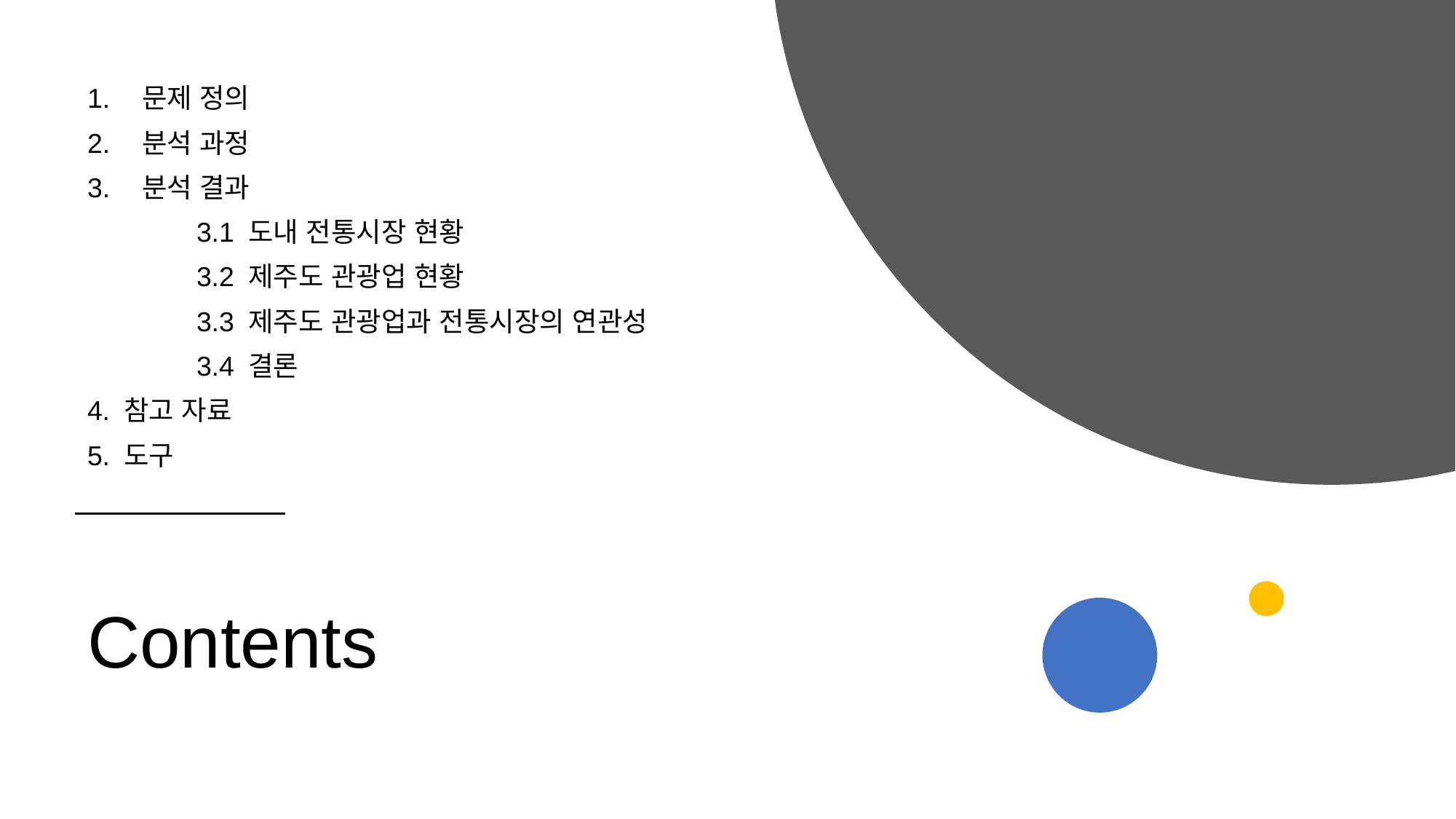

문제 정의
분석 과정
분석 결과
	3.1 도내 전통시장 현황
	3.2 제주도 관광업 현황
	3.3 제주도 관광업과 전통시장의 연관성
	3.4 결론
4. 참고 자료
5. 도구
# Contents